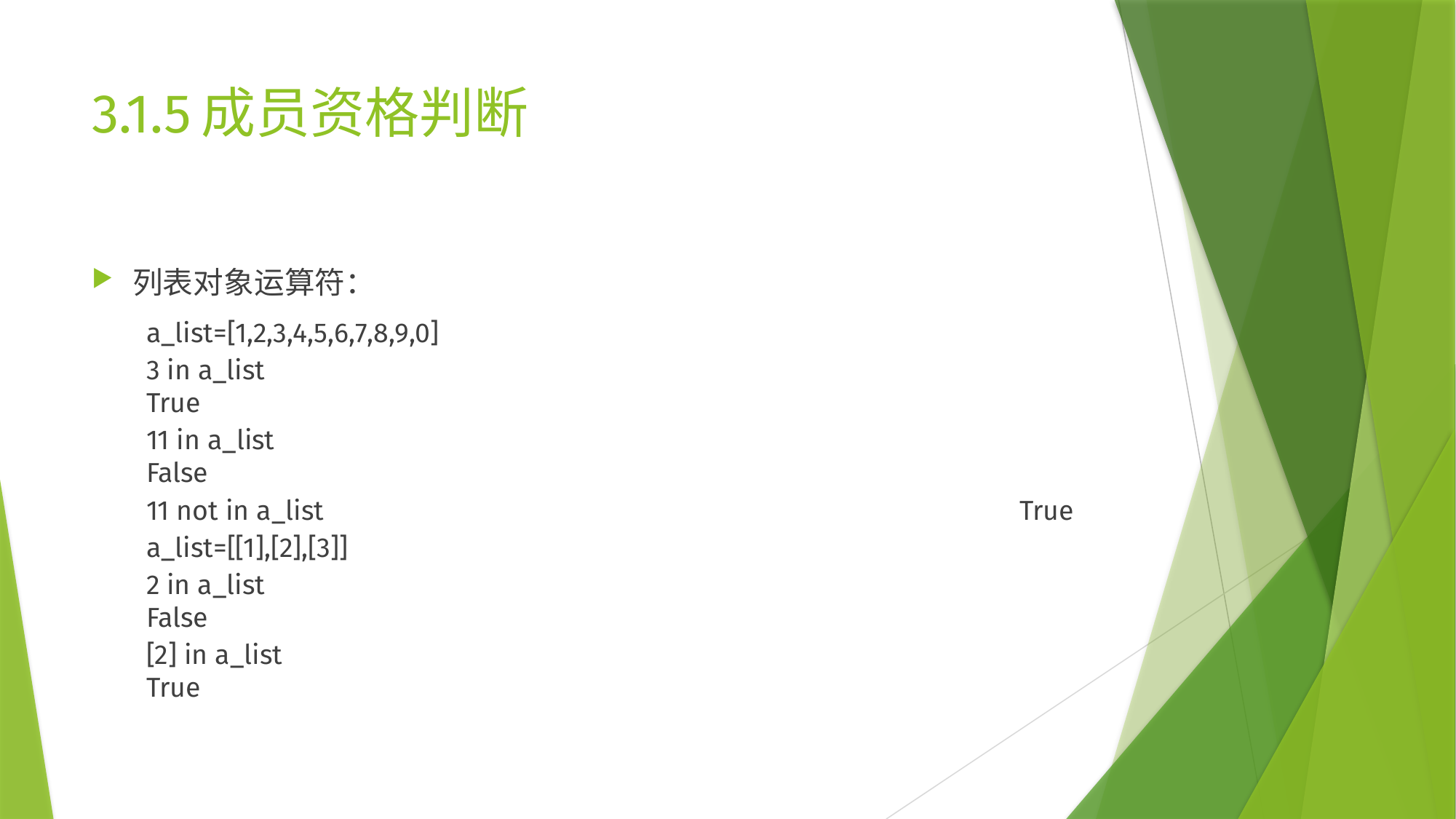

# 3.1.5	成员资格判断
列表对象运算符：
a_list=[1,2,3,4,5,6,7,8,9,0]
3 in a_list								True
11 in a_list								False
11 not in a_list							True
a_list=[[1],[2],[3]]
2 in a_list								False
[2] in a_list								True